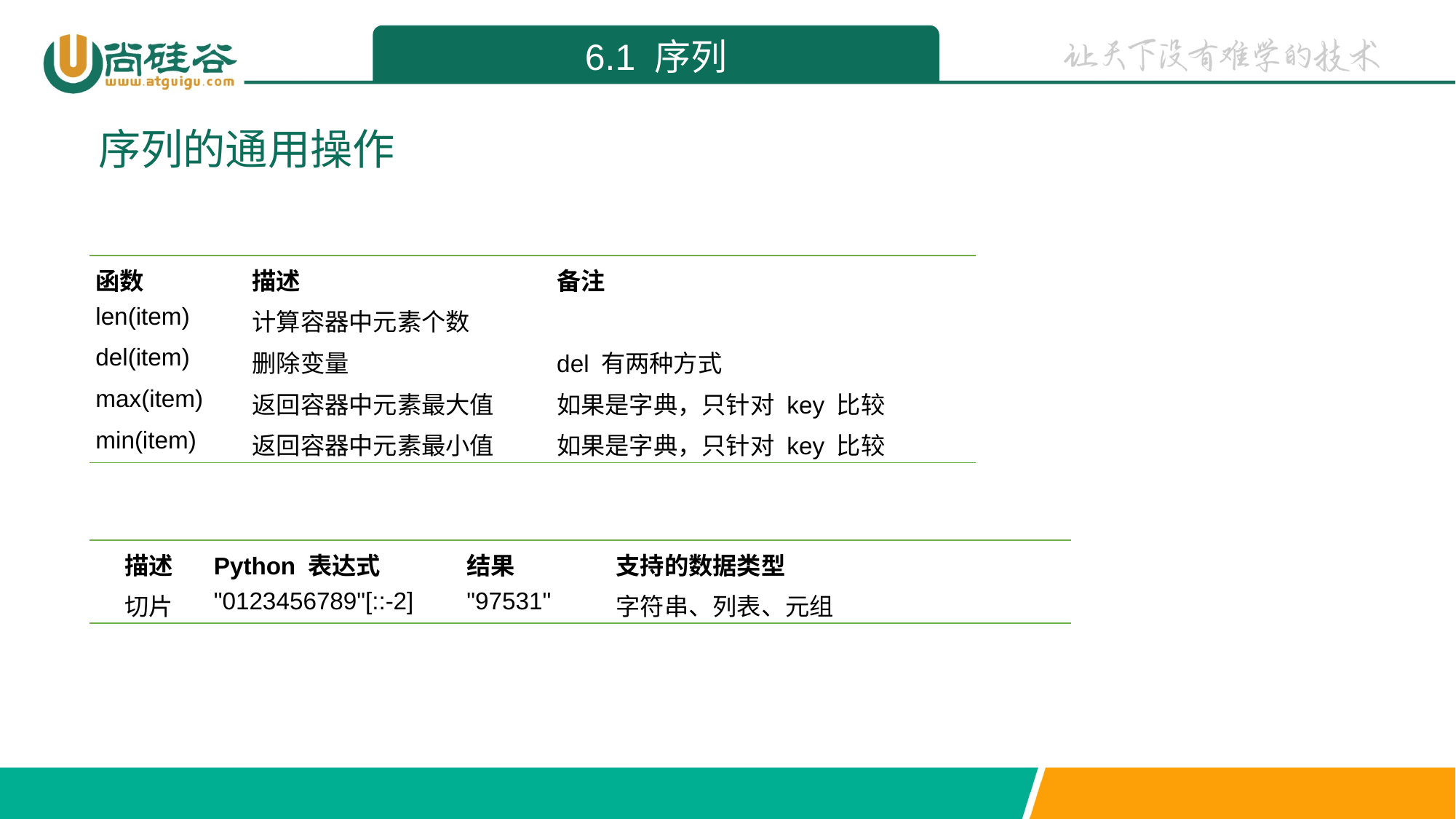

6.1 序列
序列的通用操作
| 函数 | 描述 | 备注 |
| --- | --- | --- |
| len(item) | 计算容器中元素个数 |  |
| del(item) | 删除变量 | del 有两种方式 |
| max(item) | 返回容器中元素最大值 | 如果是字典，只针对 key 比较 |
| min(item) | 返回容器中元素最小值 | 如果是字典，只针对 key 比较 |

| 描述 | Python 表达式 | 结果 | 支持的数据类型 |
| --- | --- | --- | --- |
| 切片 | "0123456789"[::-2] | "97531" | 字符串、列表、元组 |